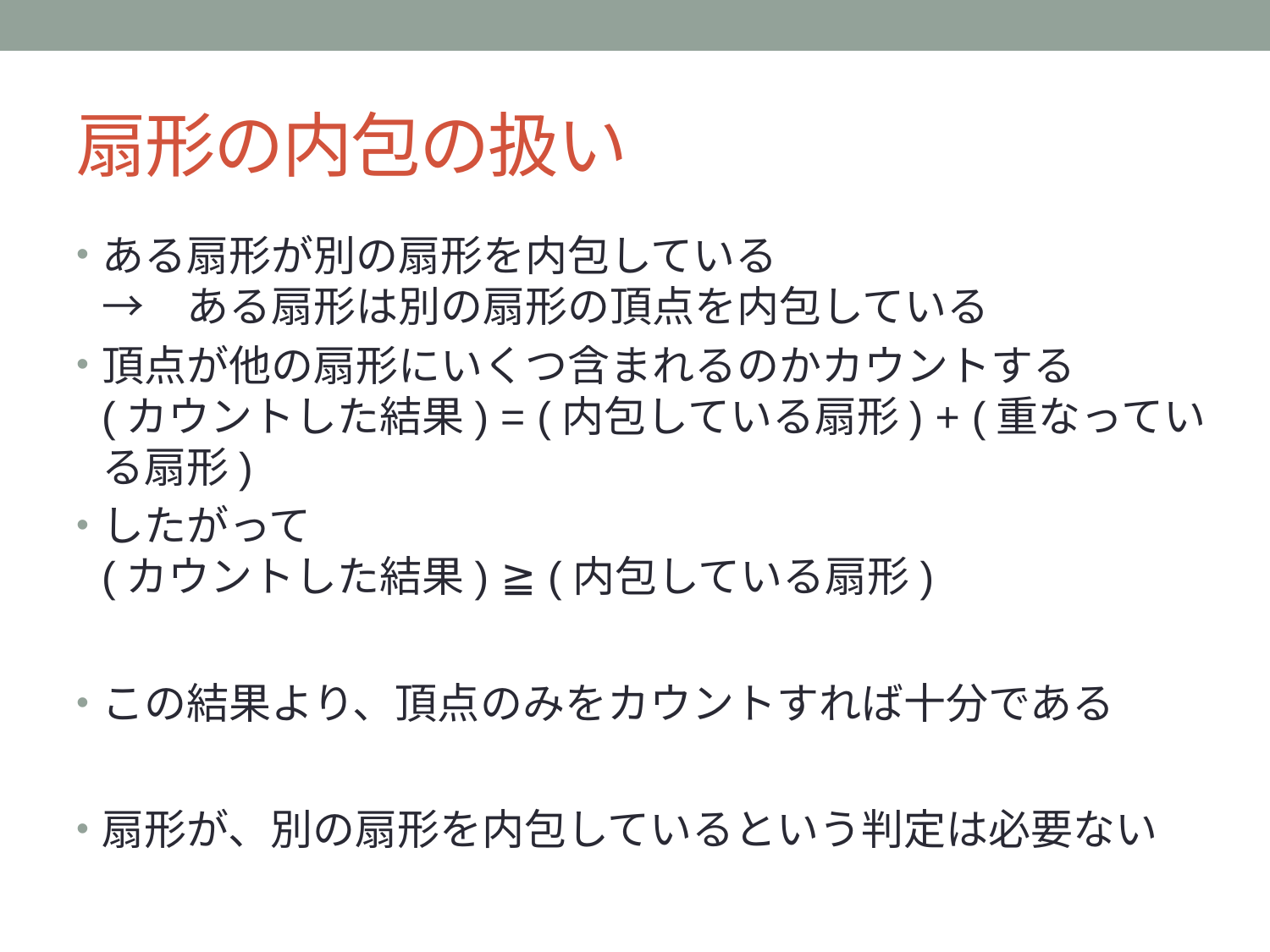

# 扇形の内包の扱い
ある扇形が別の扇形を内包している　
→　ある扇形は別の扇形の頂点を内包している
頂点が他の扇形にいくつ含まれるのかカウントする
(カウントした結果) = (内包している扇形) + (重なっている扇形)
したがって
(カウントした結果) ≧ (内包している扇形)

この結果より、頂点のみをカウントすれば十分である

扇形が、別の扇形を内包しているという判定は必要ない